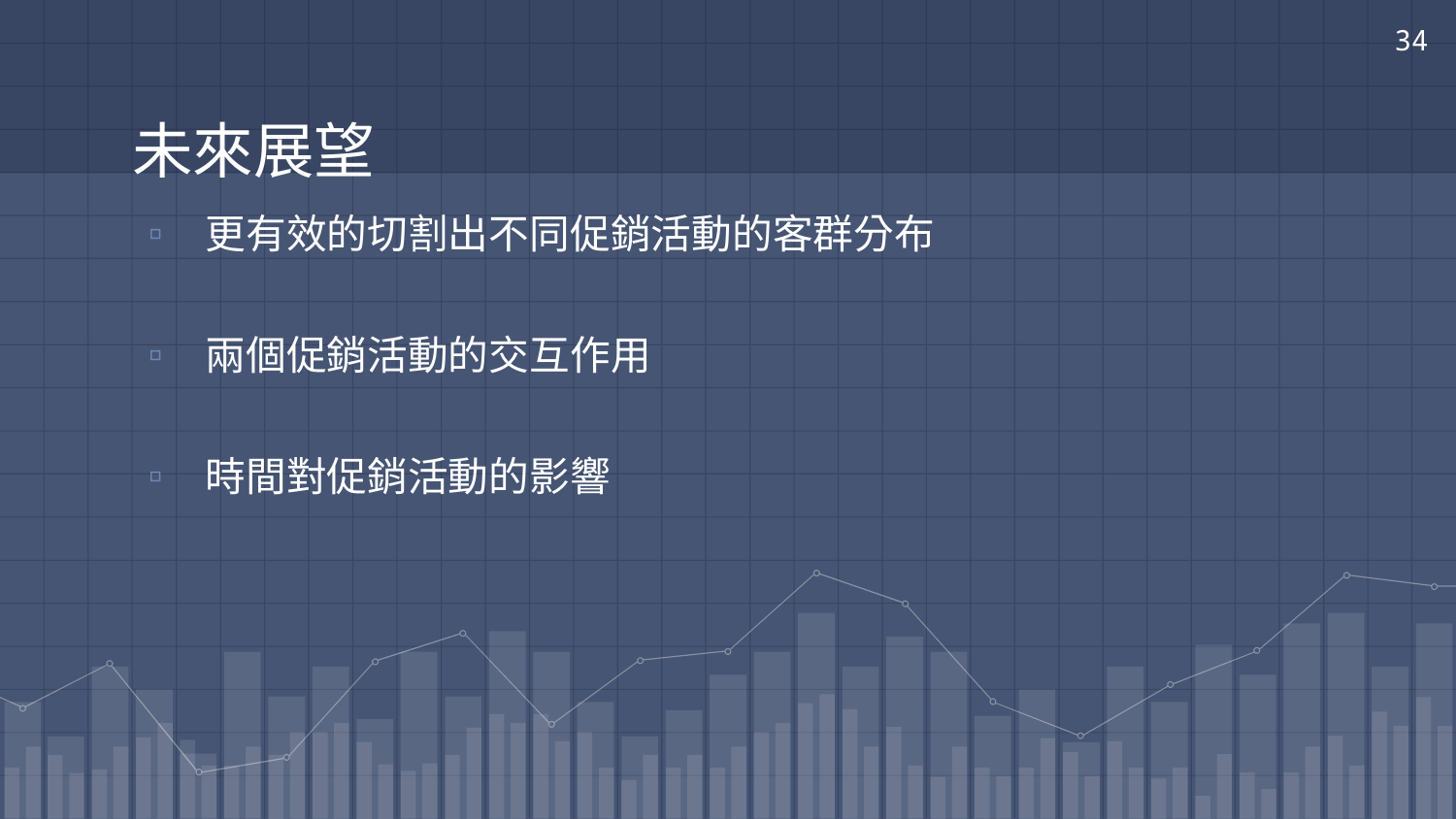

34
# 未來展望
更有效的切割出不同促銷活動的客群分布

兩個促銷活動的交互作用

時間對促銷活動的影響